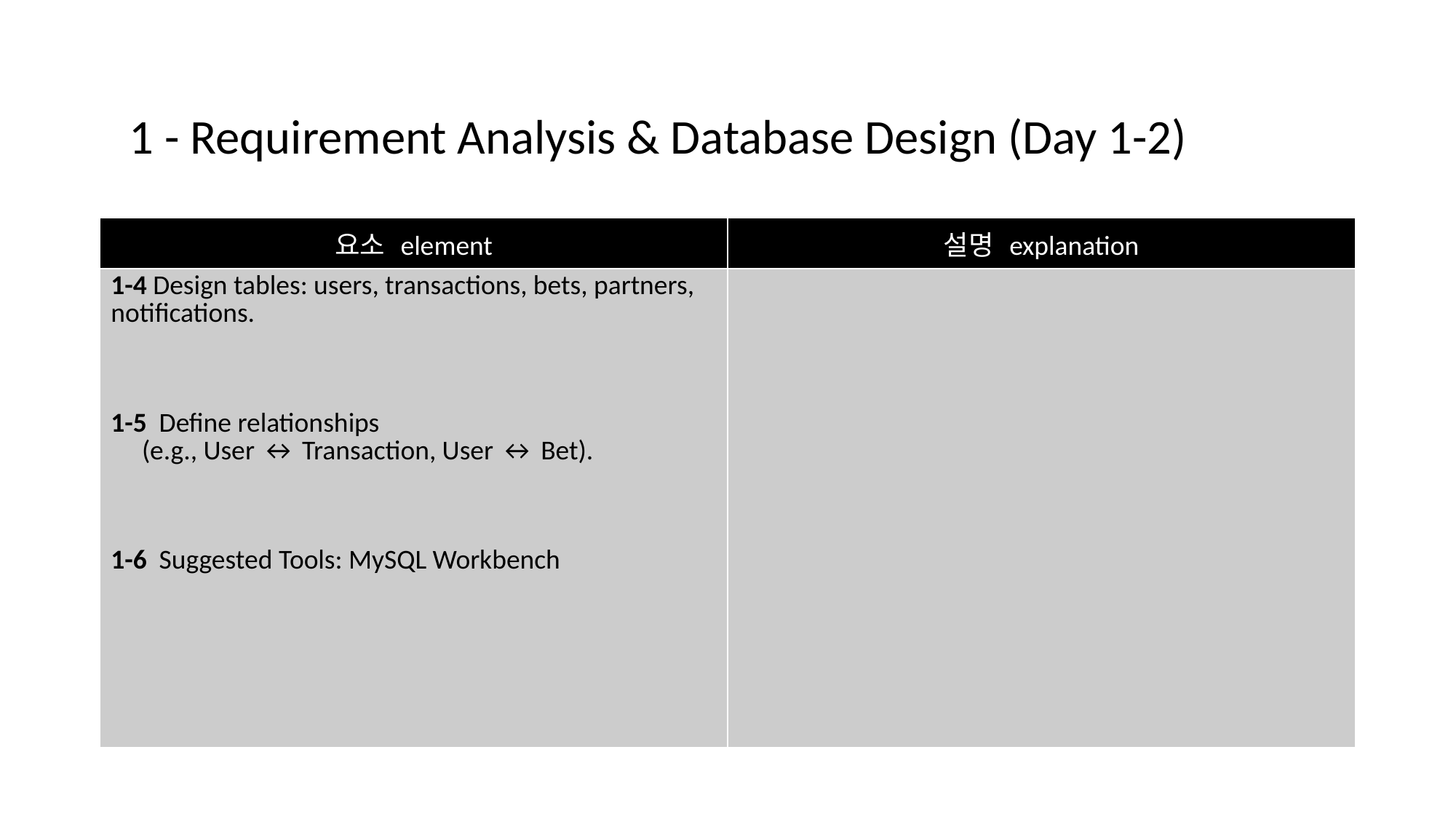

#
1 - Requirement Analysis & Database Design (Day 1-2)
| 요소 element | 설명 explanation |
| --- | --- |
| 1-4 Design tables: users, transactions, bets, partners, notifications. 1-5 Define relationships (e.g., User ↔ Transaction, User ↔ Bet). 1-6 Suggested Tools: MySQL Workbench |  |